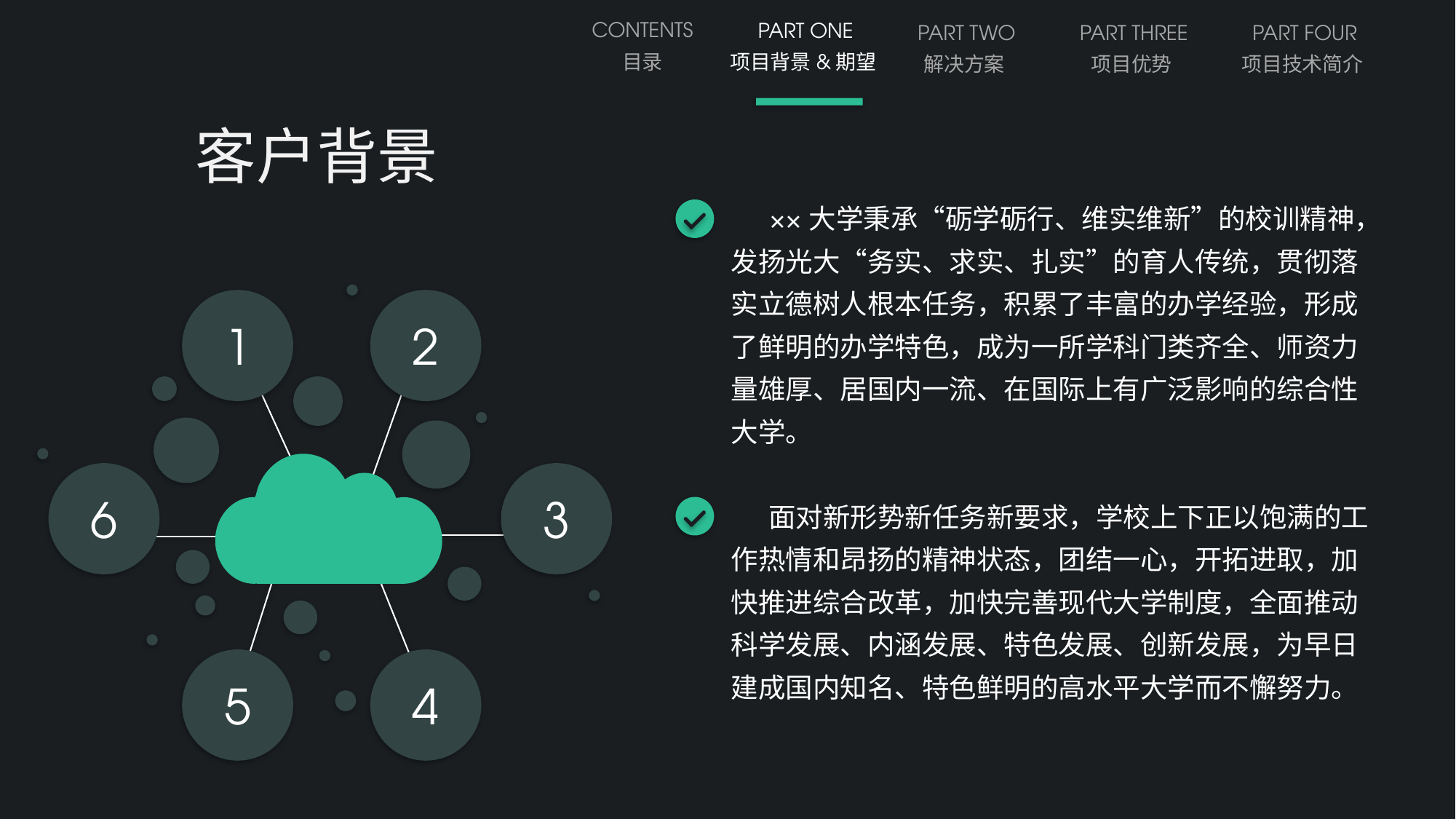

CONTENTS
目录
PART ONE
项目背景&期望
PART TWO
解决方案
PART THREE
项目优势
PART FOUR
项目技术简介

客户背景
     ××大学秉承“砺学砺行、维实维新”的校训精神，发扬光大“务实、求实、扎实”的育人传统，贯彻落实立德树人根本任务，积累了丰富的办学经验，形成了鲜明的办学特色，成为一所学科门类齐全、师资力量雄厚、居国内一流、在国际上有广泛影响的综合性大学。

     面对新形势新任务新要求，学校上下正以饱满的工作热情和昂扬的精神状态，团结一心，开拓进取，加快推进综合改革，加快完善现代大学制度，全面推动科学发展、内涵发展、特色发展、创新发展，为早日建成国内知名、特色鲜明的高水平大学而不懈努力。

1
2

6
3

5
4